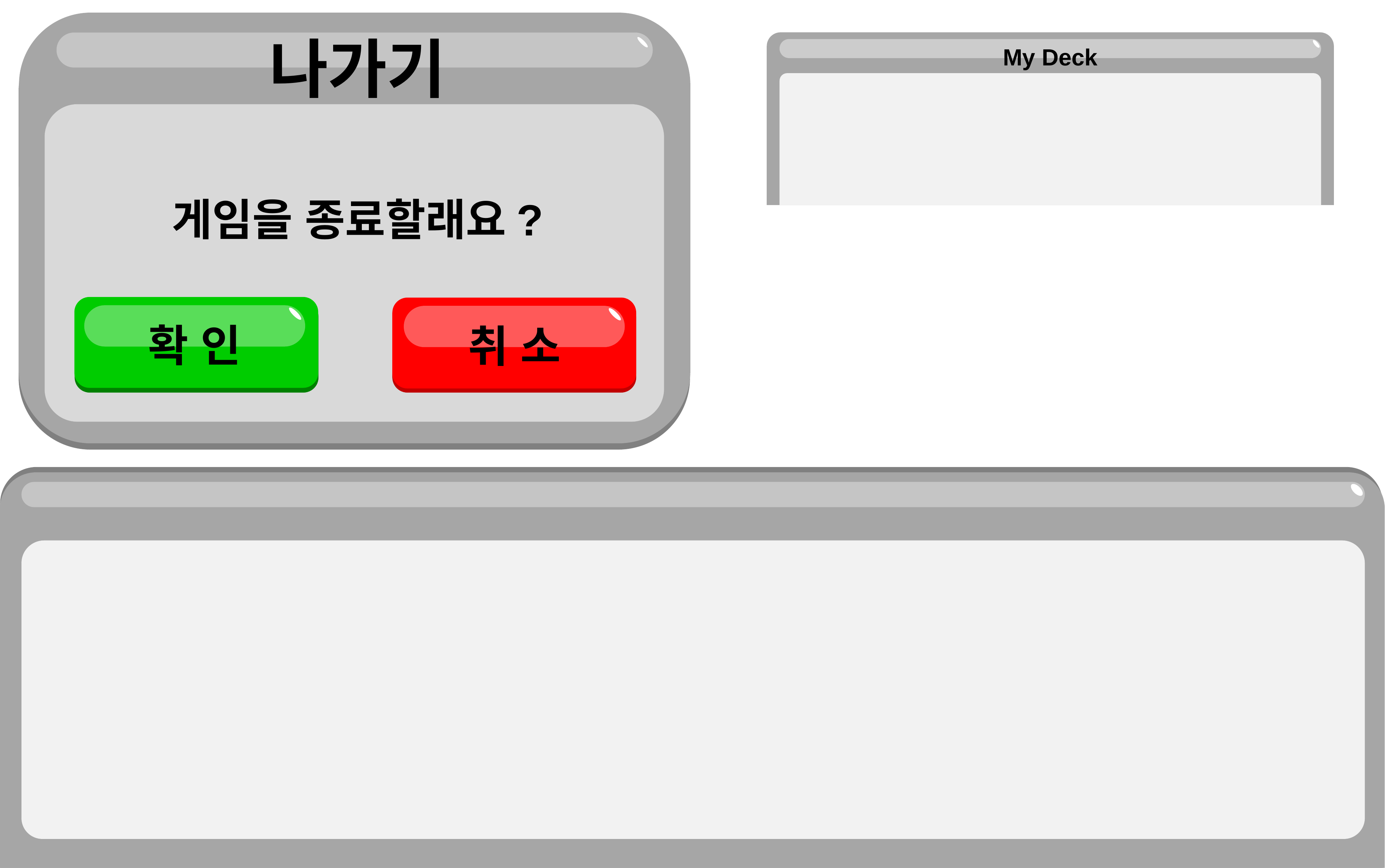

나가기

My Deck

게임을 종료할래요?

확 인

취 소